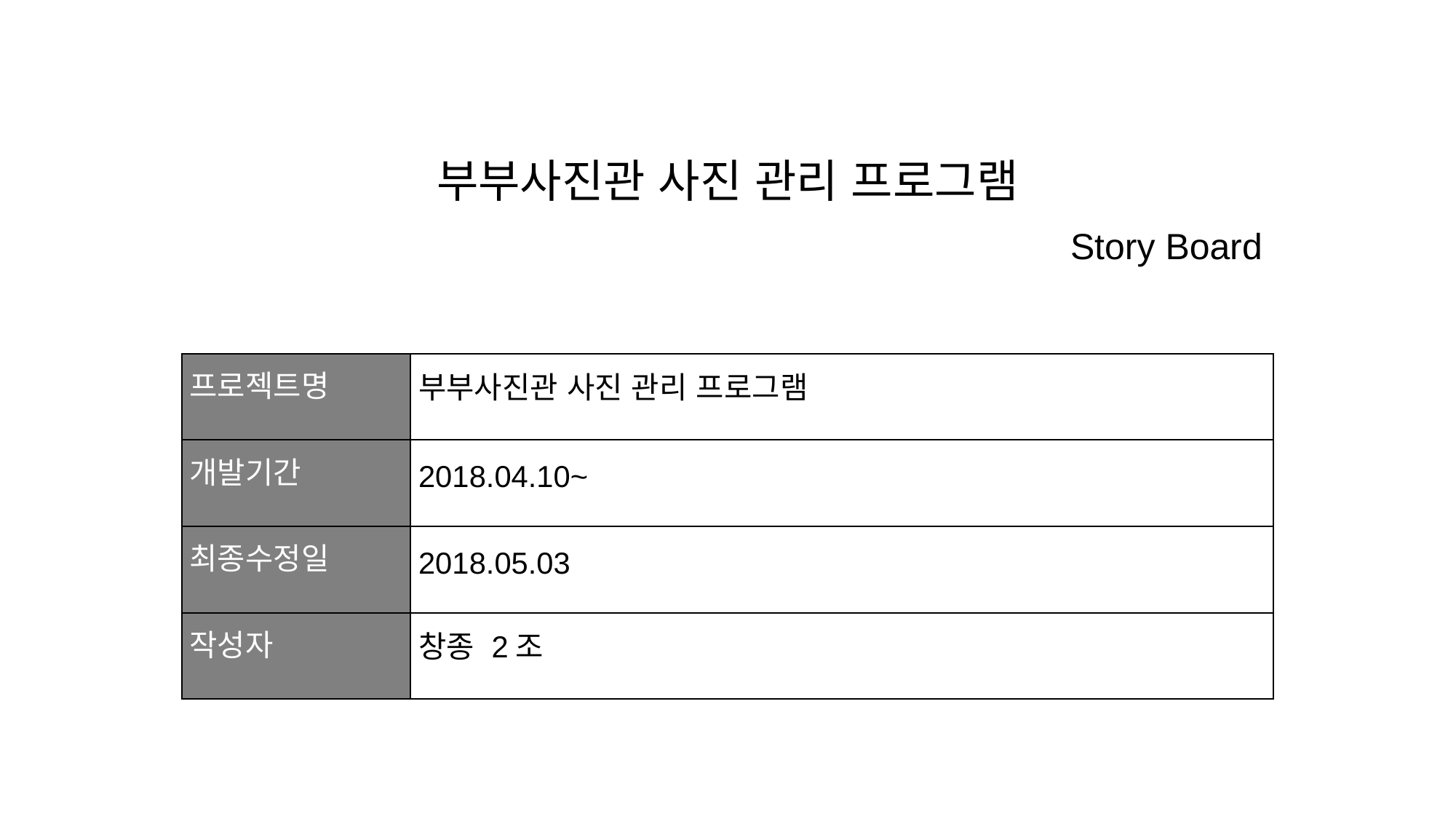

# 부부사진관 사진 관리 프로그램
Story Board
| 프로젝트명 | 부부사진관 사진 관리 프로그램 |
| --- | --- |
| 개발기간 | 2018.04.10~ |
| 최종수정일 | 2018.05.03 |
| 작성자 | 창종 2조 |